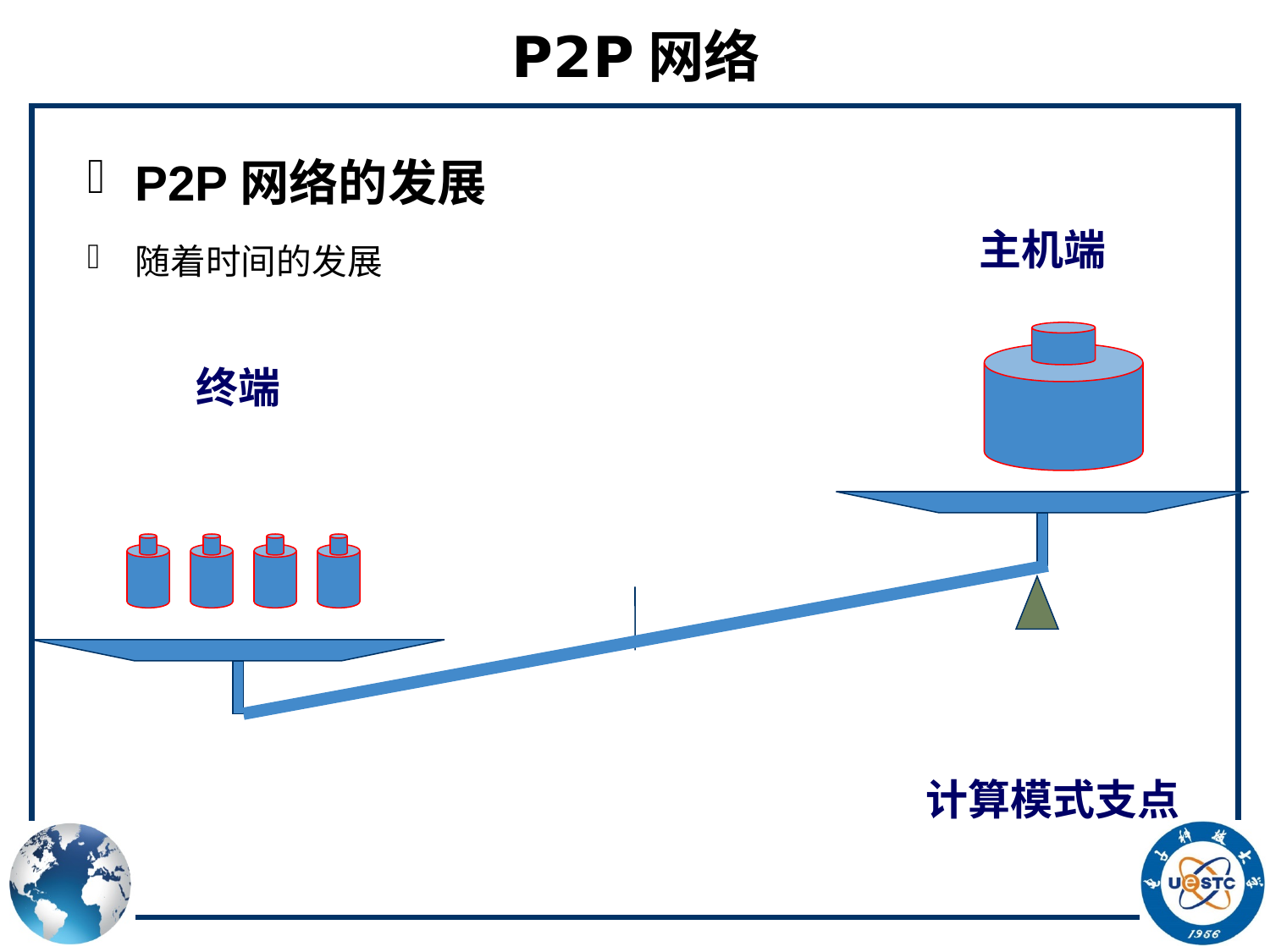

# P2P网络
P2P网络的发展
随着时间的发展

主机端

终端

计算模式支点